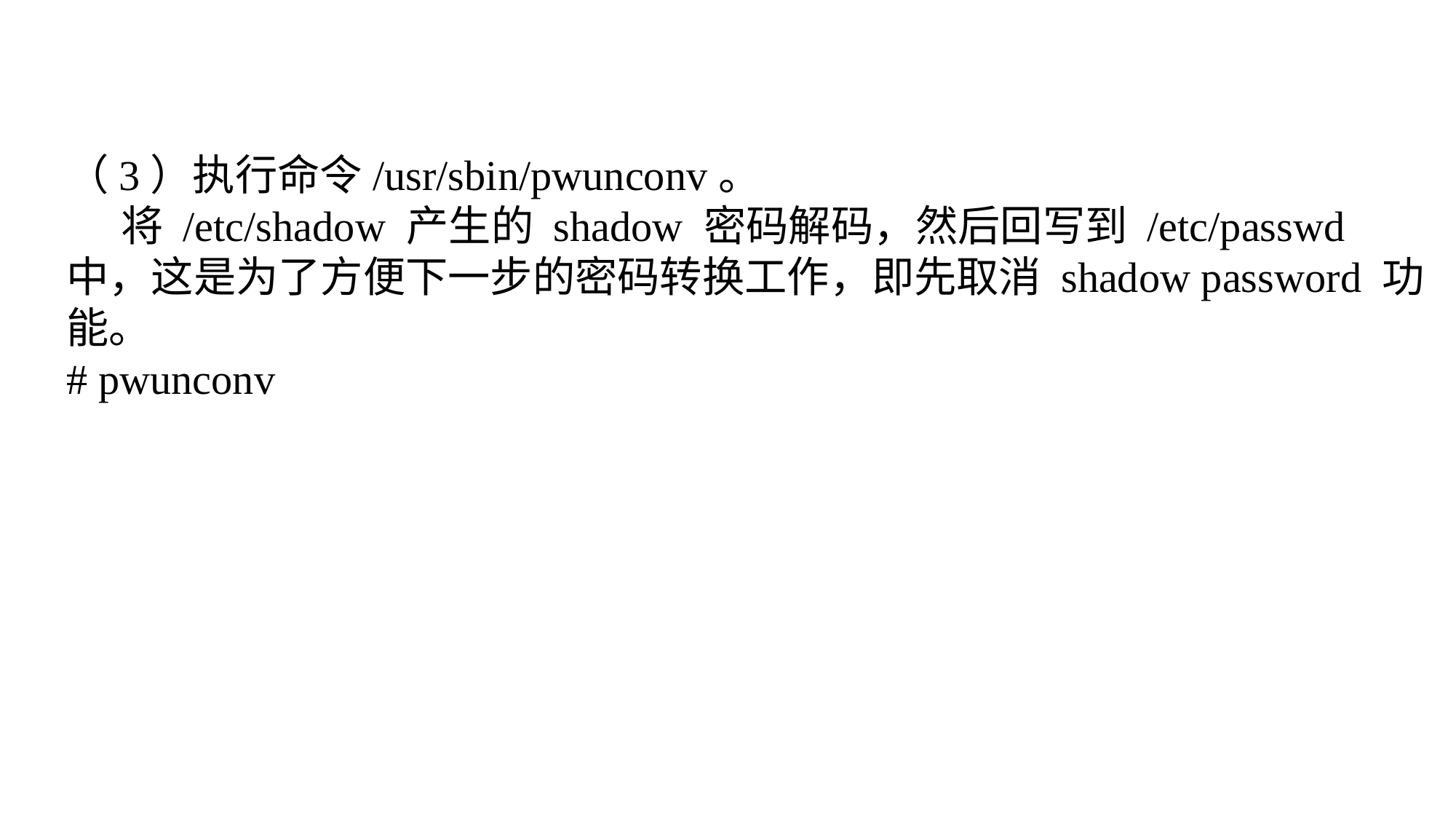

（3）执行命令/usr/sbin/pwunconv。
将 /etc/shadow 产生的 shadow 密码解码，然后回写到 /etc/passwd 中，这是为了方便下一步的密码转换工作，即先取消 shadow password 功能。
# pwunconv